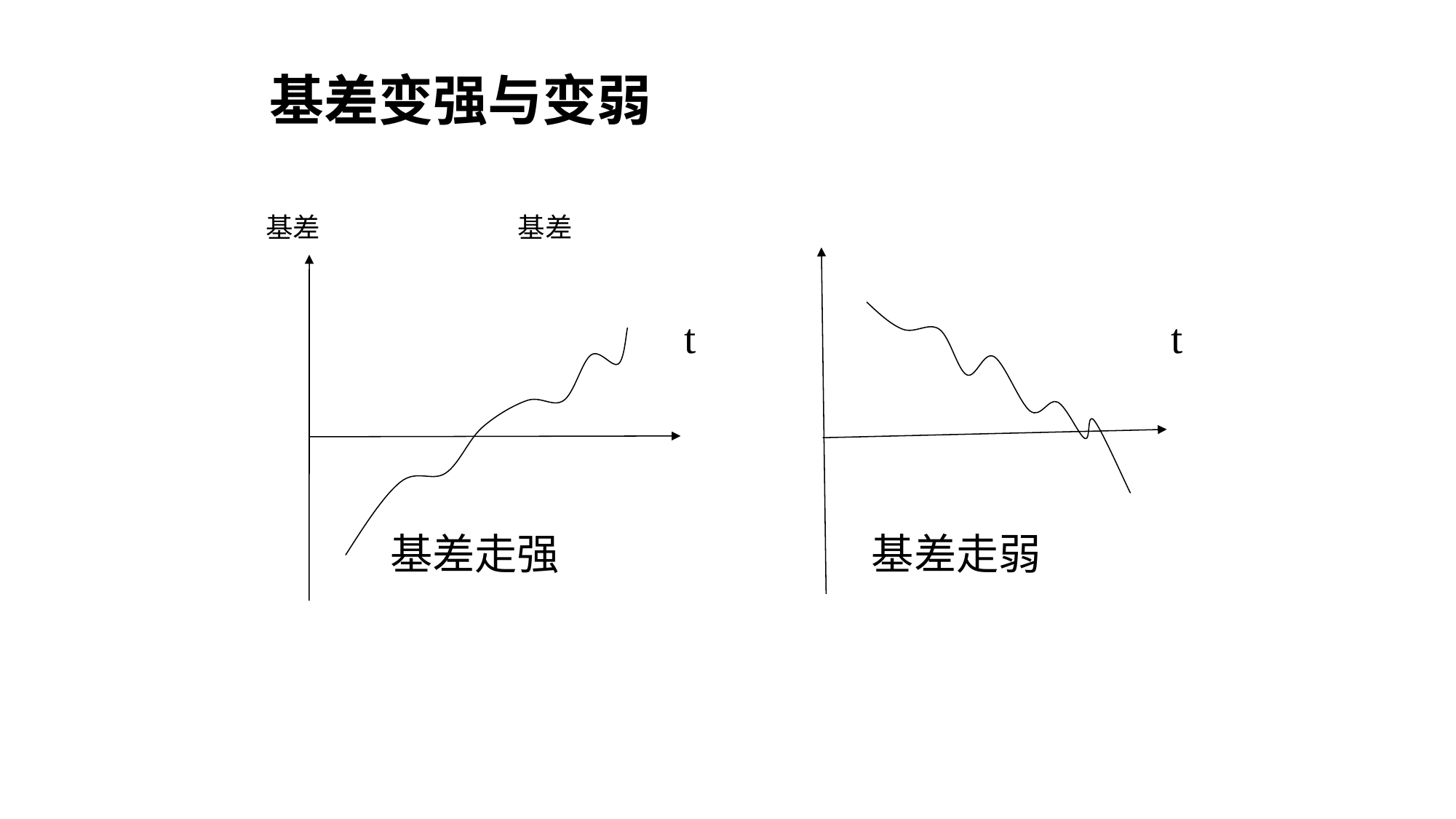

# 基差变强与变弱
        基差                                基差

                                             t                                             t

                  基差走强                                 基差走弱